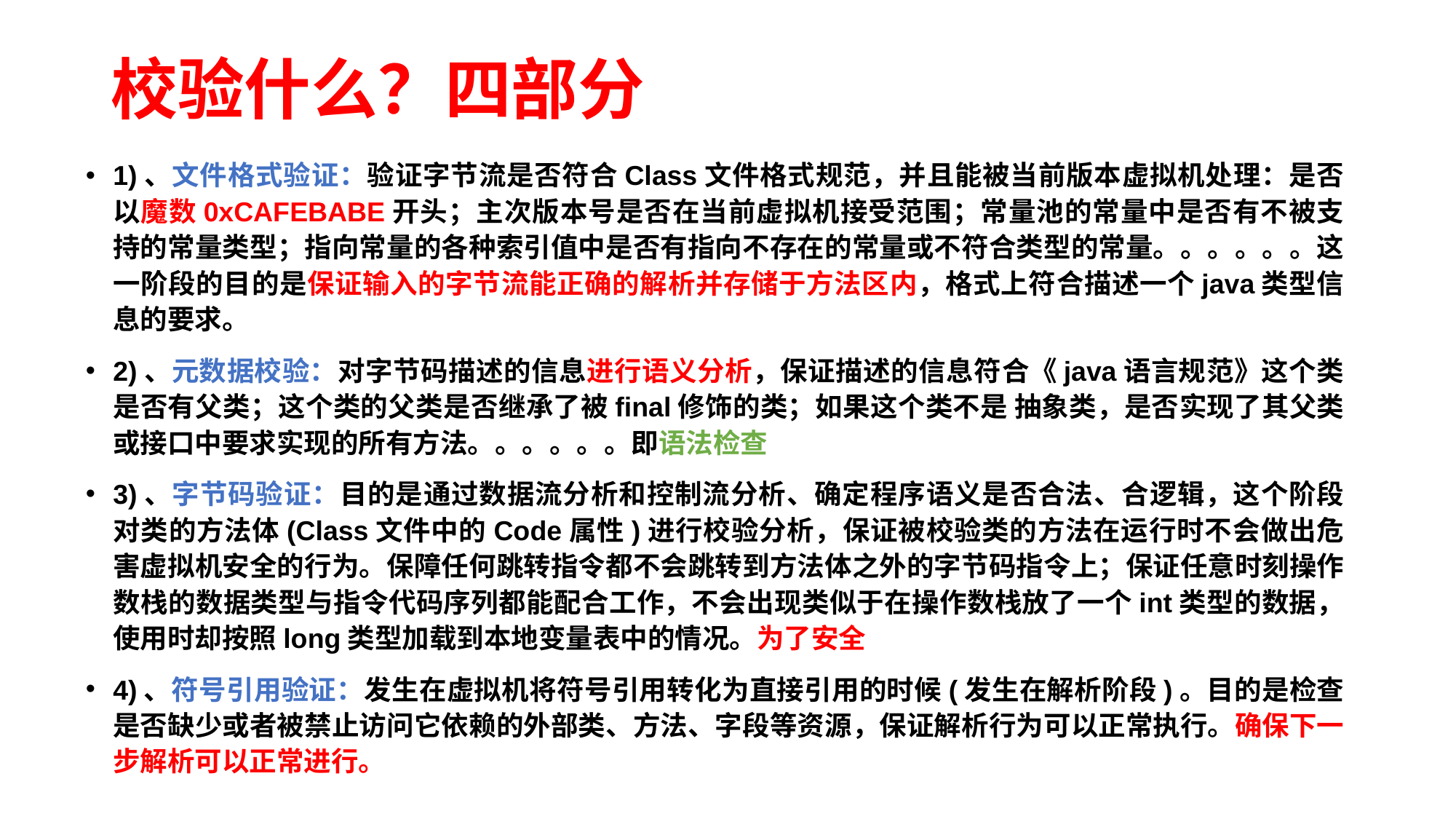

# 校验什么？四部分
1)、文件格式验证：验证字节流是否符合Class文件格式规范，并且能被当前版本虚拟机处理：是否以魔数0xCAFEBABE开头；主次版本号是否在当前虚拟机接受范围；常量池的常量中是否有不被支持的常量类型；指向常量的各种索引值中是否有指向不存在的常量或不符合类型的常量。。。。。。这一阶段的目的是保证输入的字节流能正确的解析并存储于方法区内，格式上符合描述一个java类型信息的要求。
2)、元数据校验：对字节码描述的信息进行语义分析，保证描述的信息符合《java语言规范》这个类是否有父类；这个类的父类是否继承了被final修饰的类；如果这个类不是 抽象类，是否实现了其父类或接口中要求实现的所有方法。。。。。。即语法检查
3)、字节码验证：目的是通过数据流分析和控制流分析、确定程序语义是否合法、合逻辑，这个阶段对类的方法体(Class文件中的Code属性)进行校验分析，保证被校验类的方法在运行时不会做出危害虚拟机安全的行为。保障任何跳转指令都不会跳转到方法体之外的字节码指令上；保证任意时刻操作数栈的数据类型与指令代码序列都能配合工作，不会出现类似于在操作数栈放了一个int类型的数据，使用时却按照long类型加载到本地变量表中的情况。为了安全
4)、符号引用验证：发生在虚拟机将符号引用转化为直接引用的时候(发生在解析阶段)。目的是检查是否缺少或者被禁止访问它依赖的外部类、方法、字段等资源，保证解析行为可以正常执行。确保下一步解析可以正常进行。